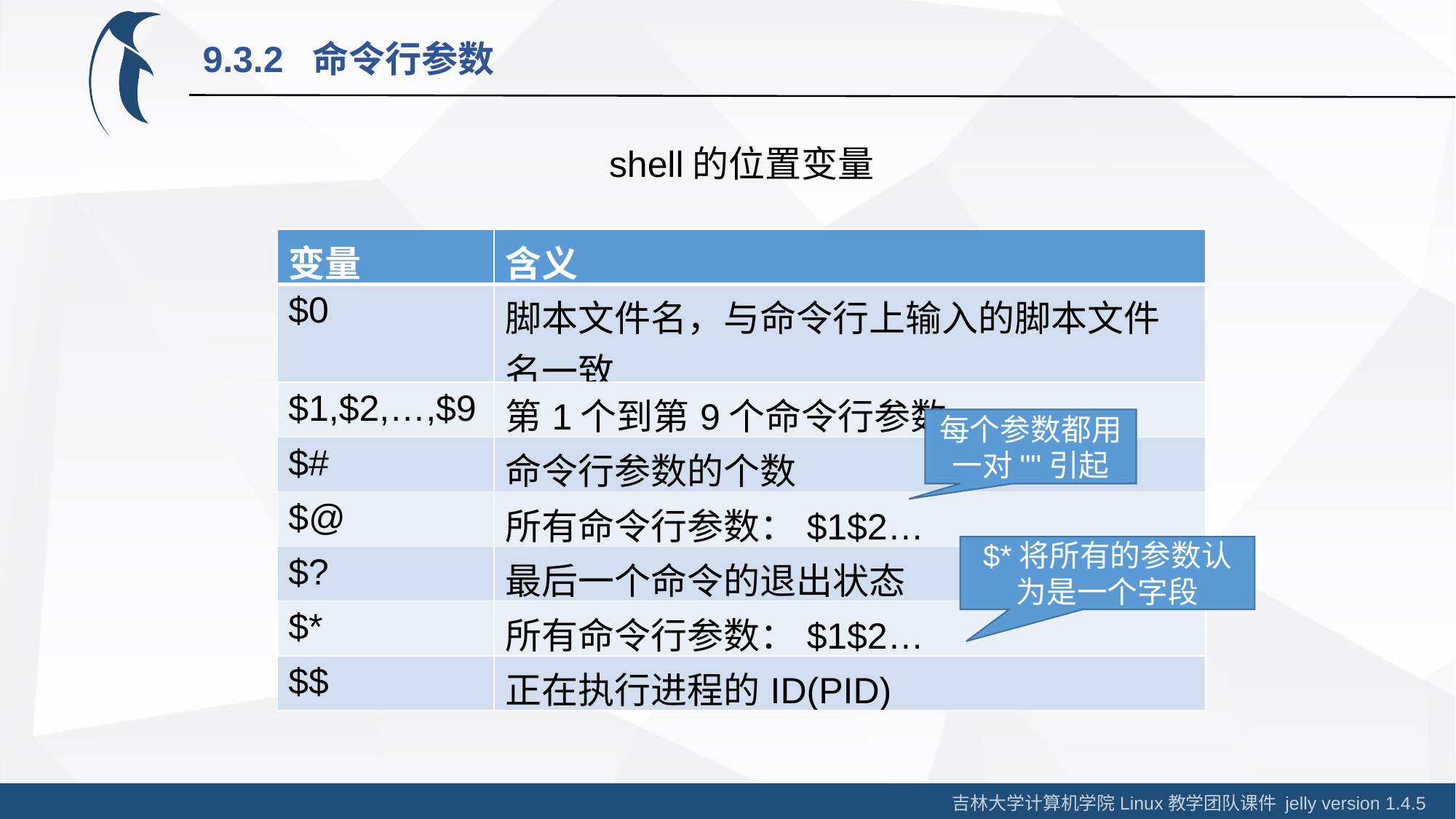

9.3.2  命令行参数
shell的位置变量
| 变量 | 含义 |
| --- | --- |
| $0 | 脚本文件名，与命令行上输入的脚本文件名一致 |
| $1,$2,…,$9 | 第1个到第9个命令行参数 |
| $# | 命令行参数的个数 |
| $@ | 所有命令行参数：$1$2… |
| $? | 最后一个命令的退出状态 |
| $\* | 所有命令行参数：$1$2… |
| $$ | 正在执行进程的ID(PID) |
每个参数都用一对""引起
$*将所有的参数认为是一个字段